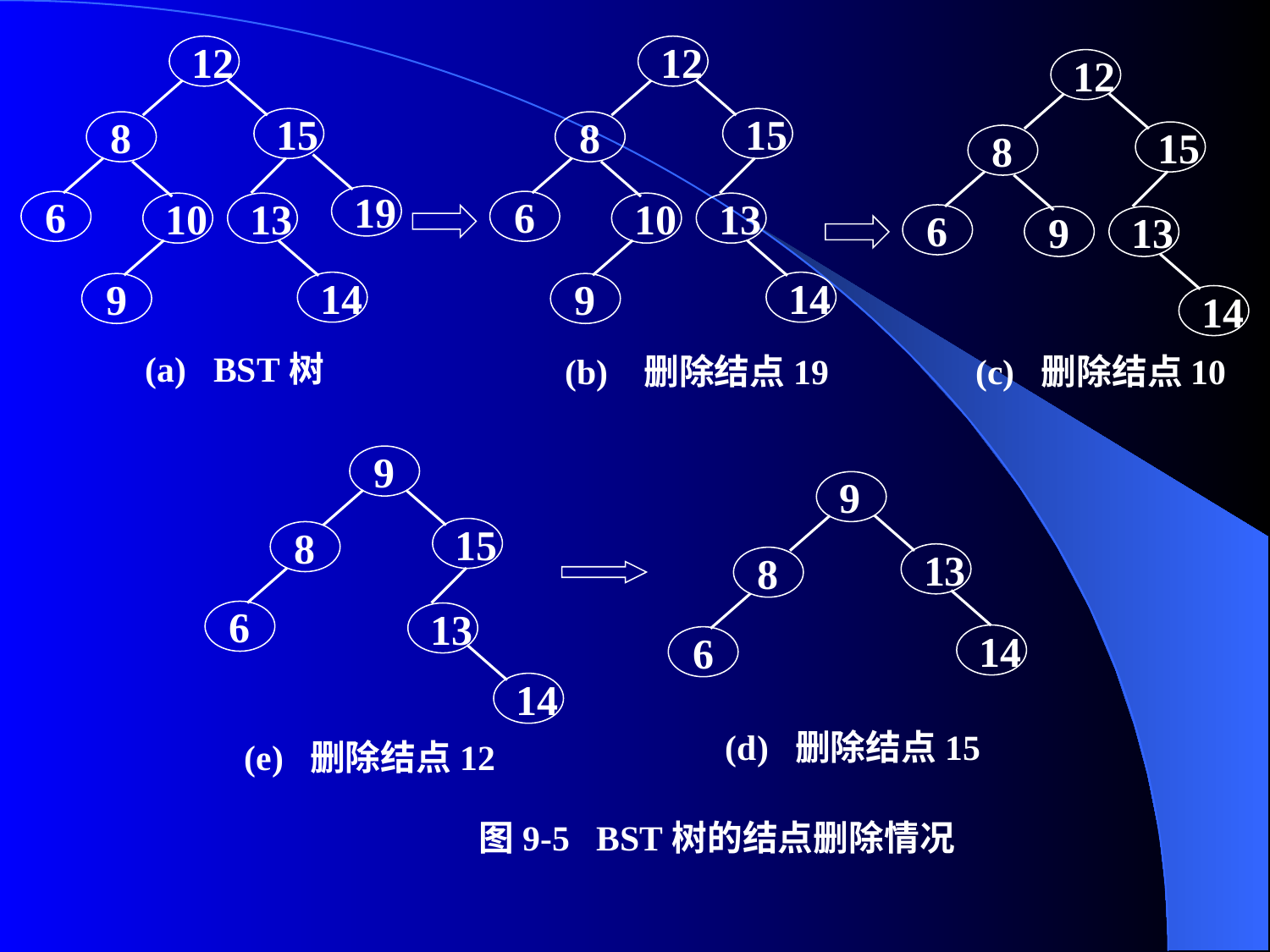

12

15
8

19
6
10
13

14
9
(a)   BST树
12

15
8

6
10
13

14
9
(b)   删除结点19
12

15
8

6
9
13

14
(c)  删除结点10

9

15
8

6
13

14
(e)  删除结点12
9

13
8

14
6
(d)  删除结点15

图9-5   BST树的结点删除情况